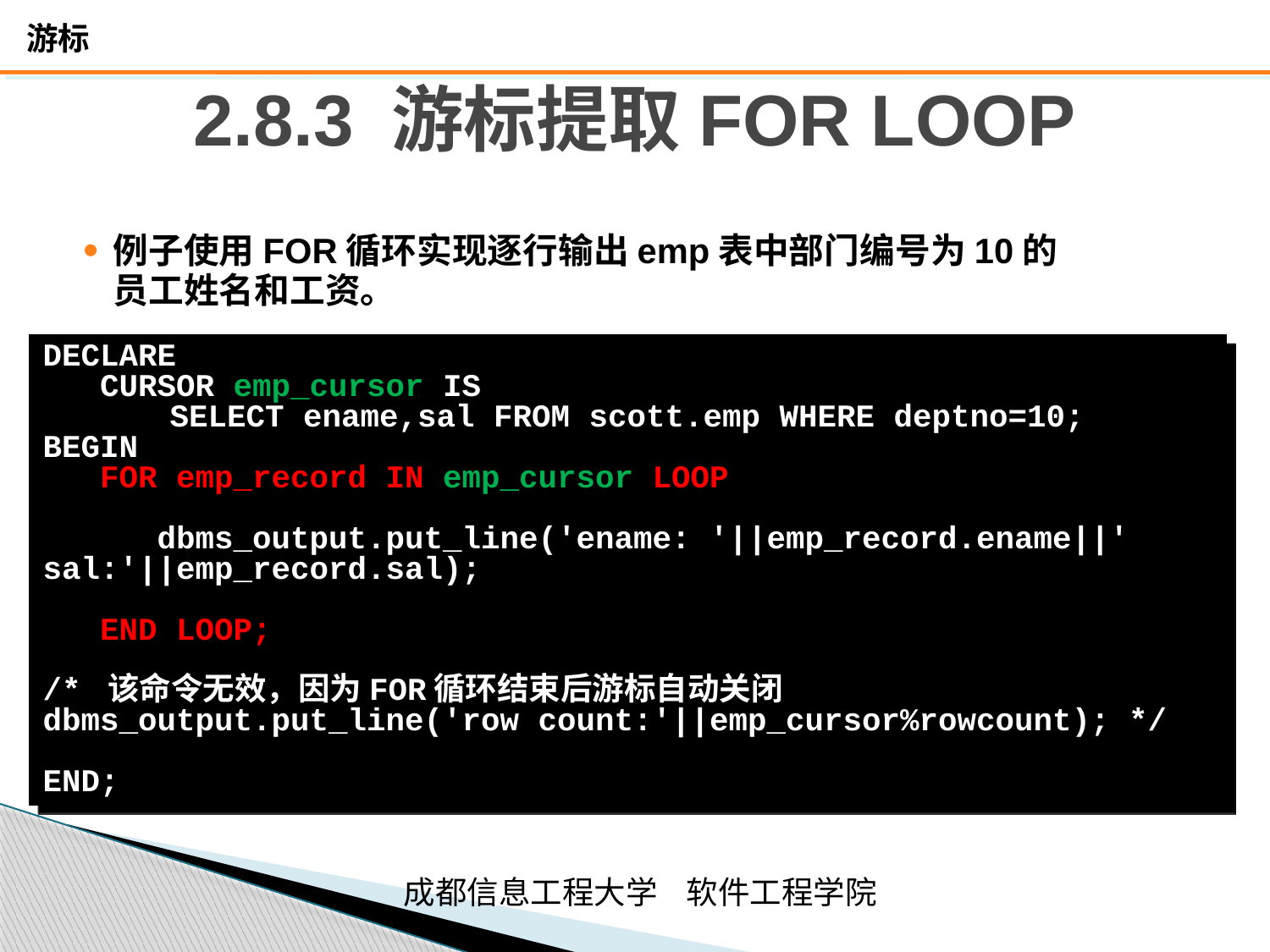

# 2.8.3 游标提取FOR LOOP
例子使用FOR循环实现逐行输出emp表中部门编号为10的员工姓名和工资。
DECLARE
   CURSOR emp_cursor IS
	SELECT ename,sal FROM scott.emp WHERE deptno=10;
BEGIN
   FOR emp_record IN emp_cursor LOOP

      dbms_output.put_line('ename: '||emp_record.ename||'  sal:'||emp_record.sal);

   END LOOP;

/* 该命令无效，因为FOR循环结束后游标自动关闭
dbms_output.put_line('row count:'||emp_cursor%rowcount); */

END;